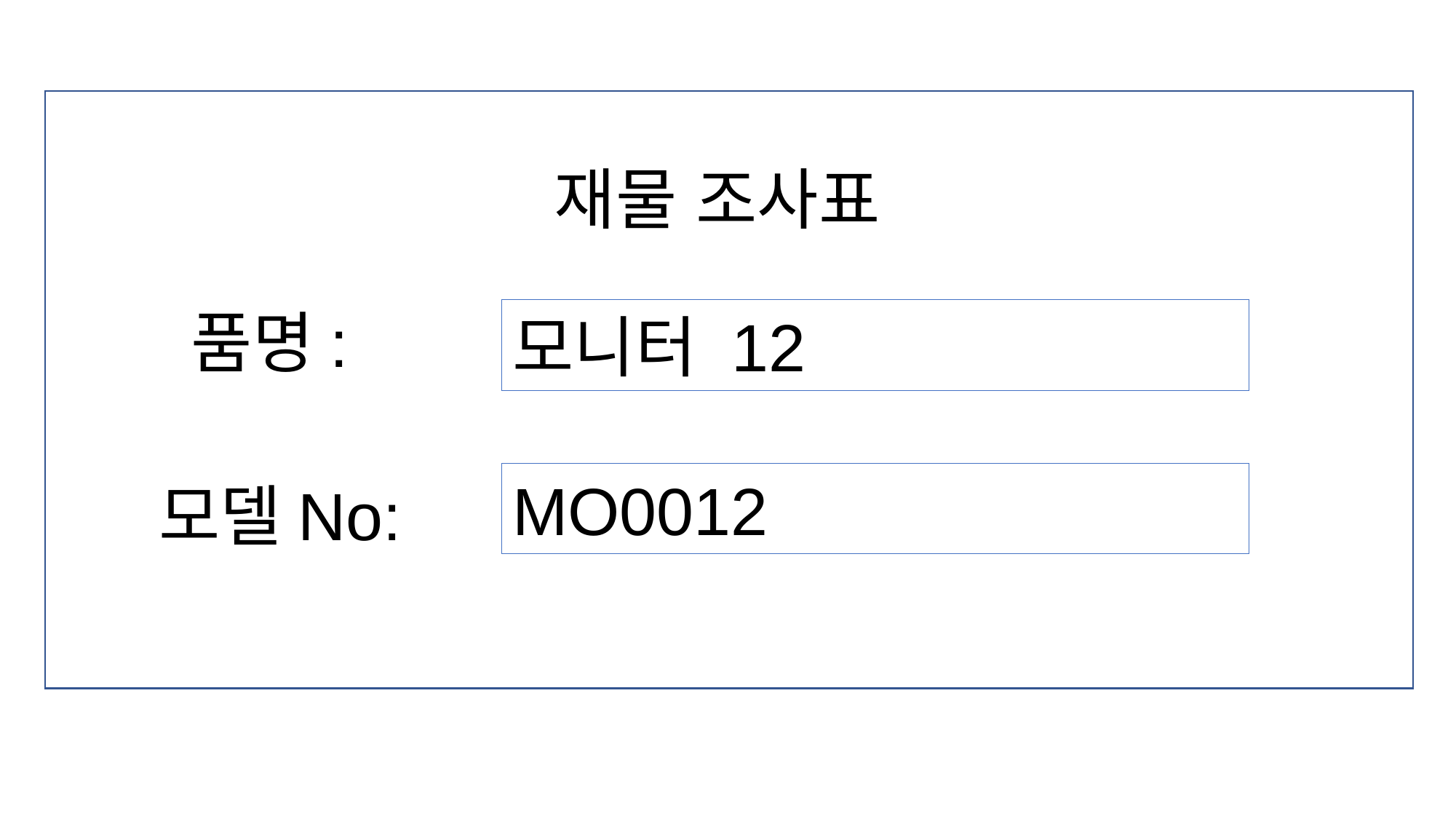

재물 조사표
품명:
모니터 12
MO0012
모델No: